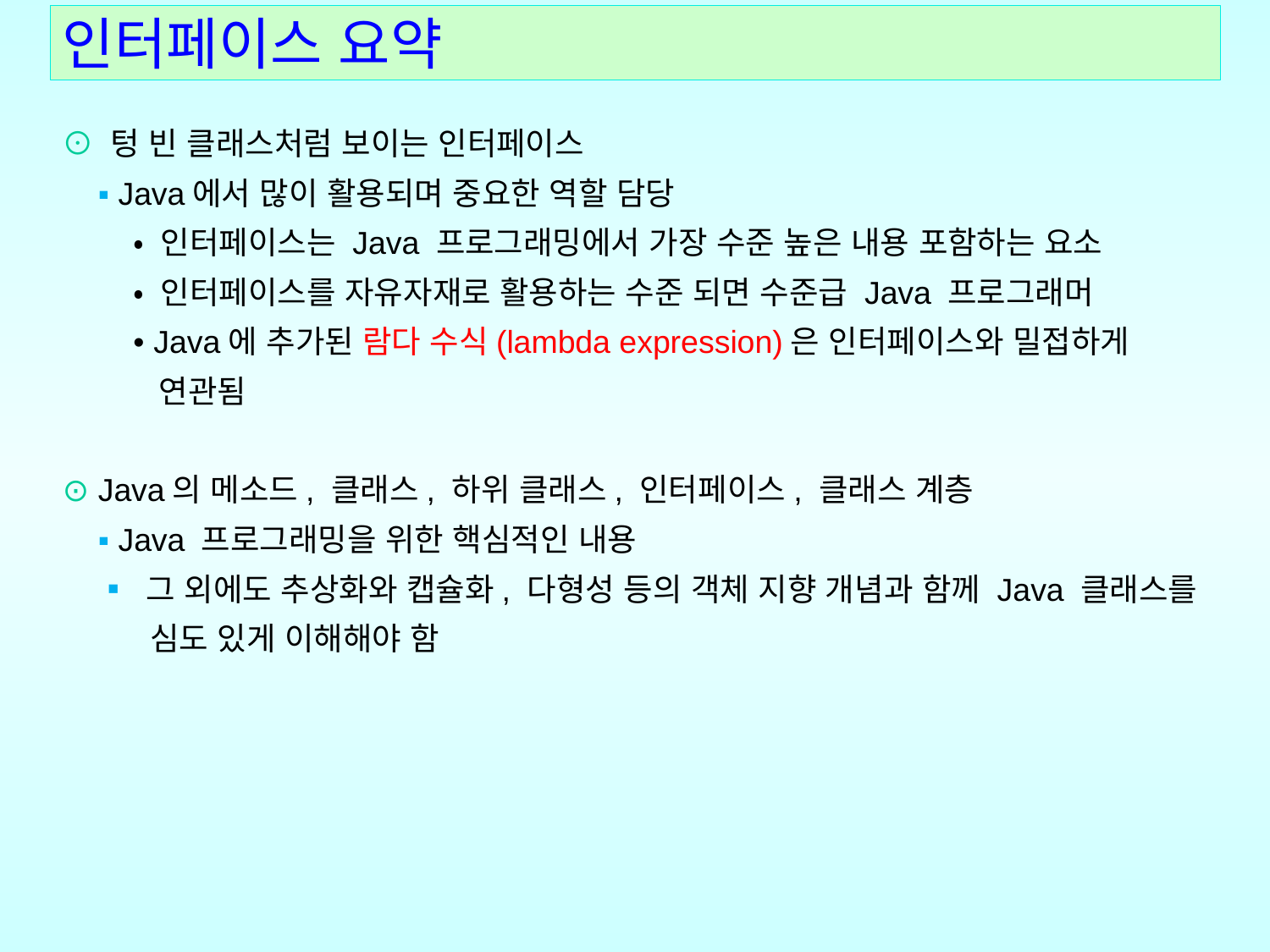

# 인터페이스 요약
⊙ 텅 빈 클래스처럼 보이는 인터페이스
    ▪ Java에서 많이 활용되며 중요한 역할 담당
        • 인터페이스는 Java 프로그래밍에서 가장 수준 높은 내용 포함하는 요소
        • 인터페이스를 자유자재로 활용하는 수준 되면 수준급 Java 프로그래머
        • Java에 추가된 람다 수식(lambda expression)은 인터페이스와 밀접하게
          연관됨

⊙ Java의 메소드, 클래스, 하위 클래스, 인터페이스, 클래스 계층
    ▪ Java 프로그래밍을 위한 핵심적인 내용
    ▪ 그 외에도 추상화와 캡슐화, 다형성 등의 객체 지향 개념과 함께 Java 클래스를
         심도 있게 이해해야 함